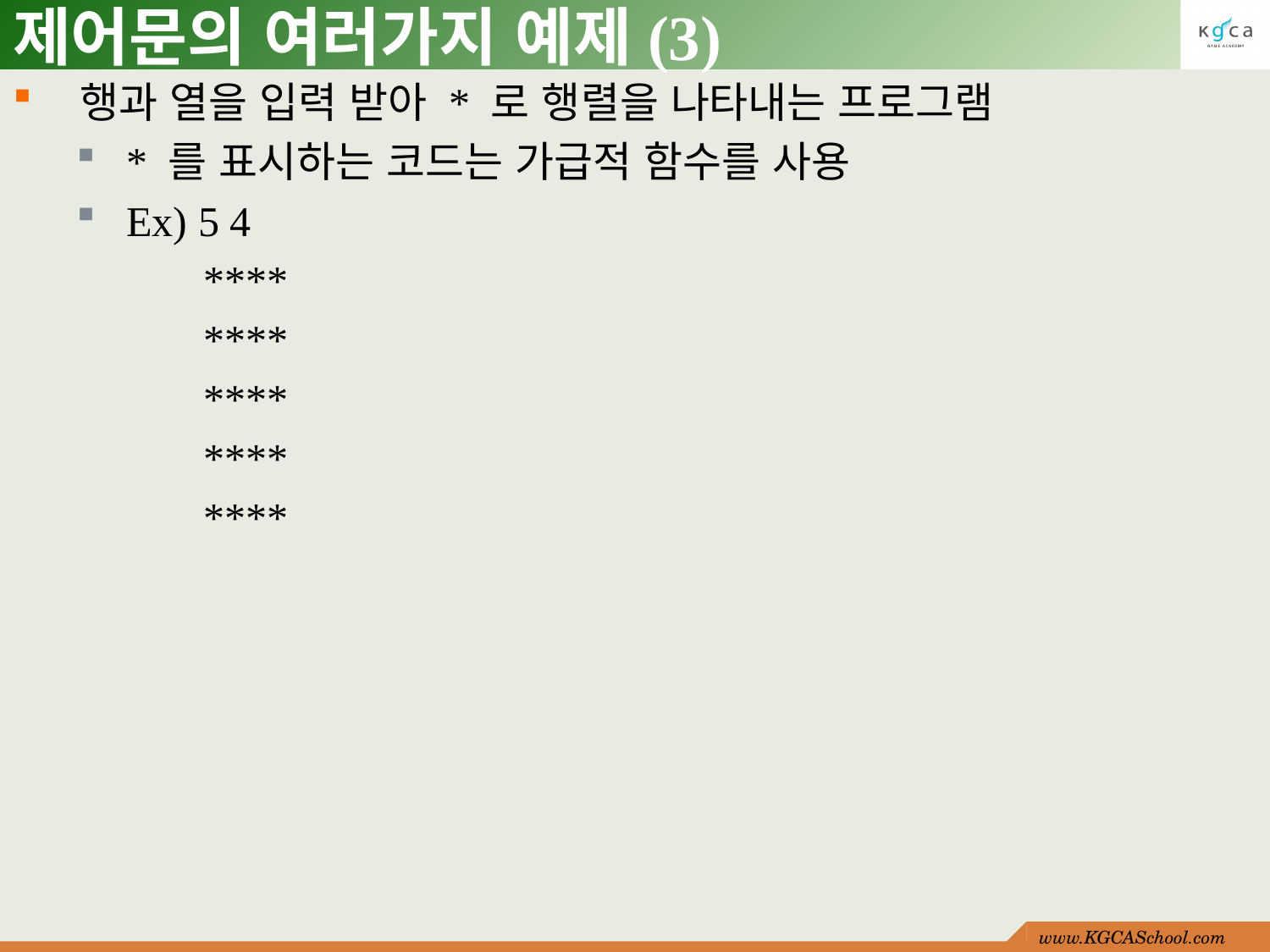

# 제어문의 여러가지 예제(3)
 행과 열을 입력 받아 * 로 행렬을 나타내는 프로그램
 * 를 표시하는 코드는 가급적 함수를 사용
 Ex) 5 4
	   ****
	   ****
	   ****
	   ****
	   ****